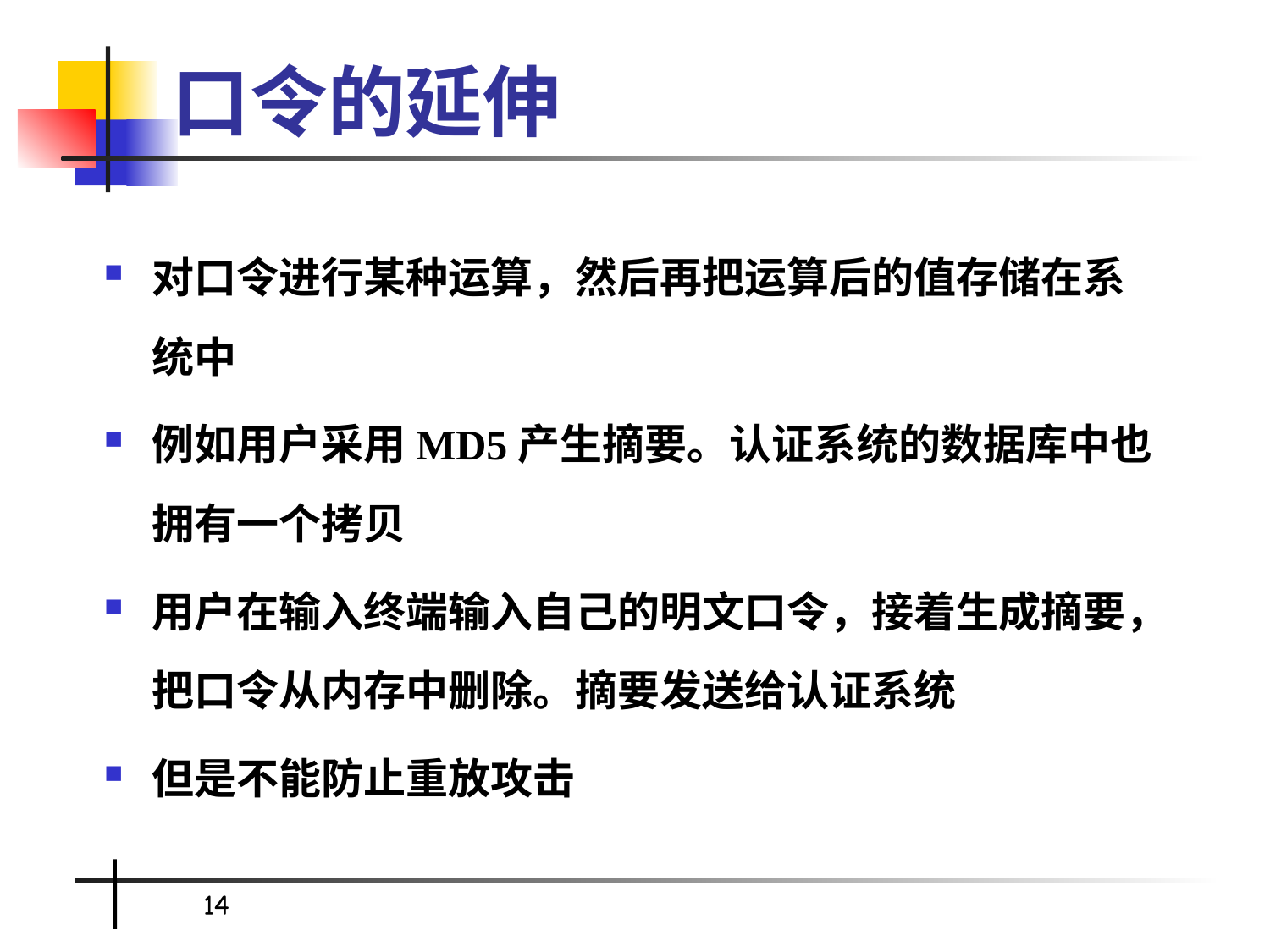

# 口令的延伸
对口令进行某种运算，然后再把运算后的值存储在系统中
例如用户采用MD5产生摘要。认证系统的数据库中也拥有一个拷贝
用户在输入终端输入自己的明文口令，接着生成摘要，把口令从内存中删除。摘要发送给认证系统
但是不能防止重放攻击
14